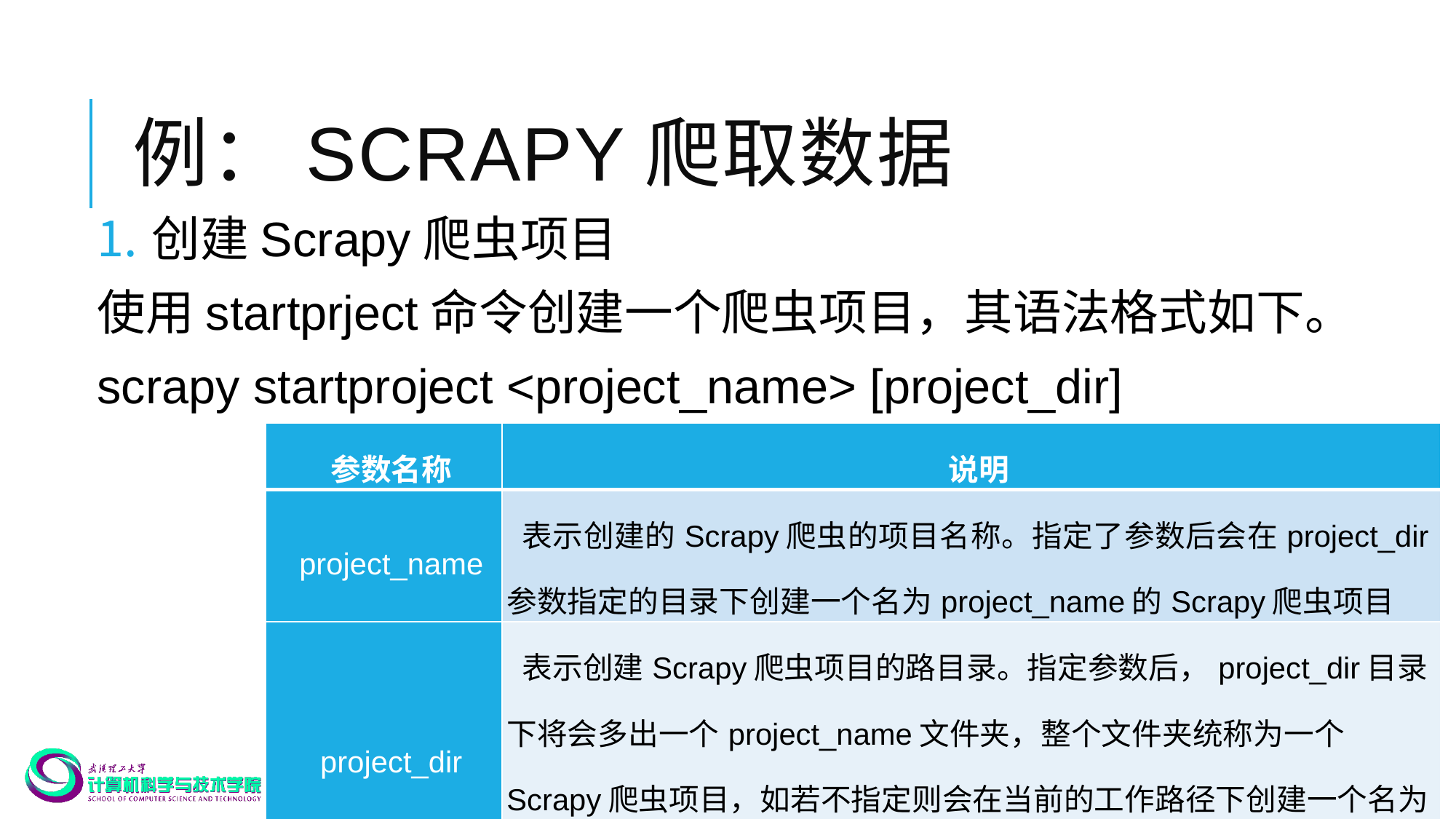

# 例：SCRAPy爬取数据
创建Scrapy爬虫项目
使用startprject命令创建一个爬虫项目，其语法格式如下。
scrapy startproject <project_name> [project_dir]

| 参数名称 | 说明 |
| --- | --- |
| project\_name | 表示创建的Scrapy爬虫的项目名称。指定了参数后会在project\_dir参数指定的目录下创建一个名为project\_name的Scrapy爬虫项目 |
| project\_dir | 表示创建Scrapy爬虫项目的路目录。指定参数后，project\_dir目录下将会多出一个project\_name文件夹，整个文件夹统称为一个Scrapy爬虫项目，如若不指定则会在当前的工作路径下创建一个名为project\_name的Scrapy爬虫项目 |